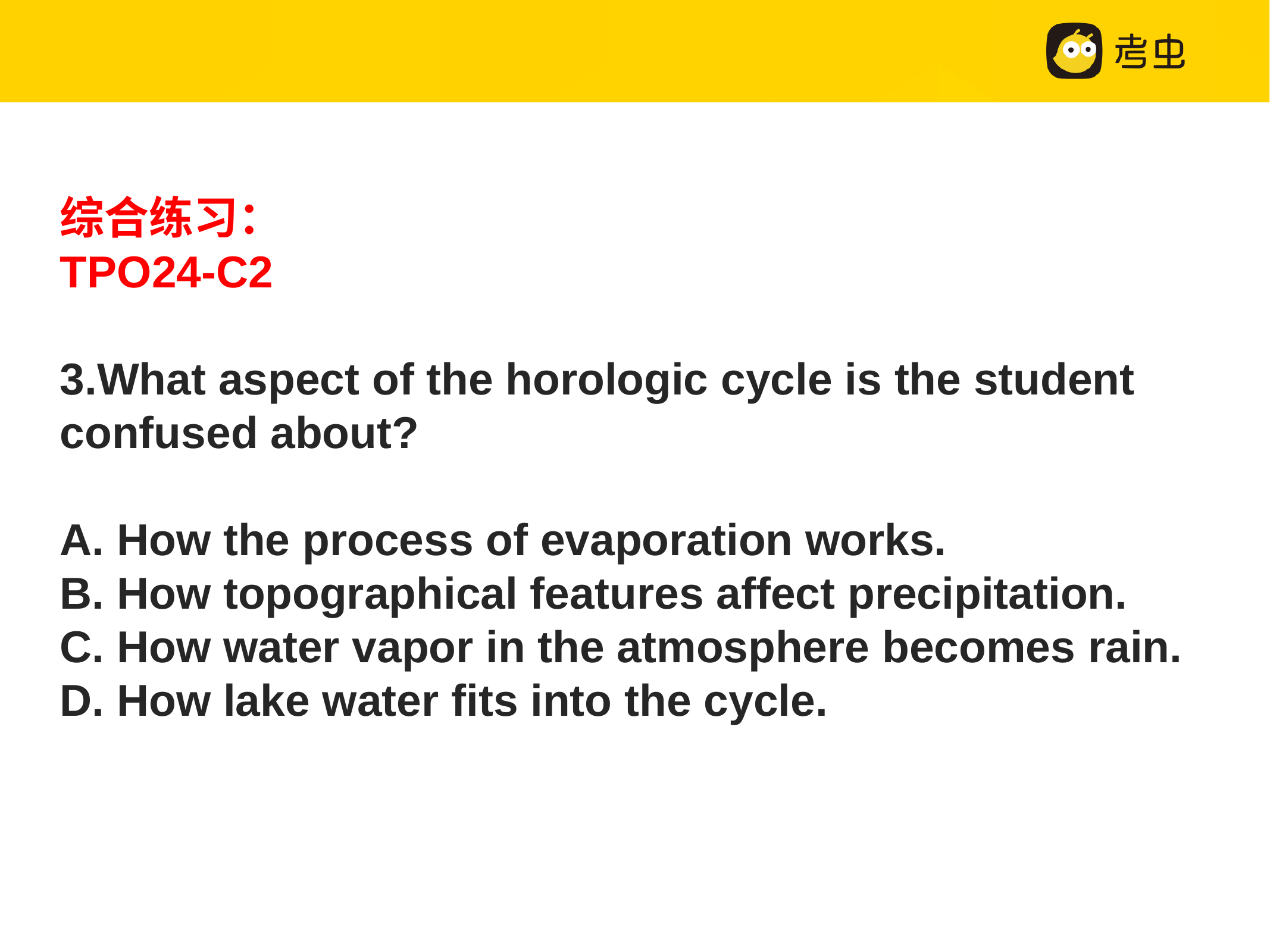

综合练习：
TPO24-C2

3.What aspect of the horologic cycle is the student confused about?

A. How the process of evaporation works.
B. How topographical features affect precipitation.
C. How water vapor in the atmosphere becomes rain.
D. How lake water fits into the cycle.